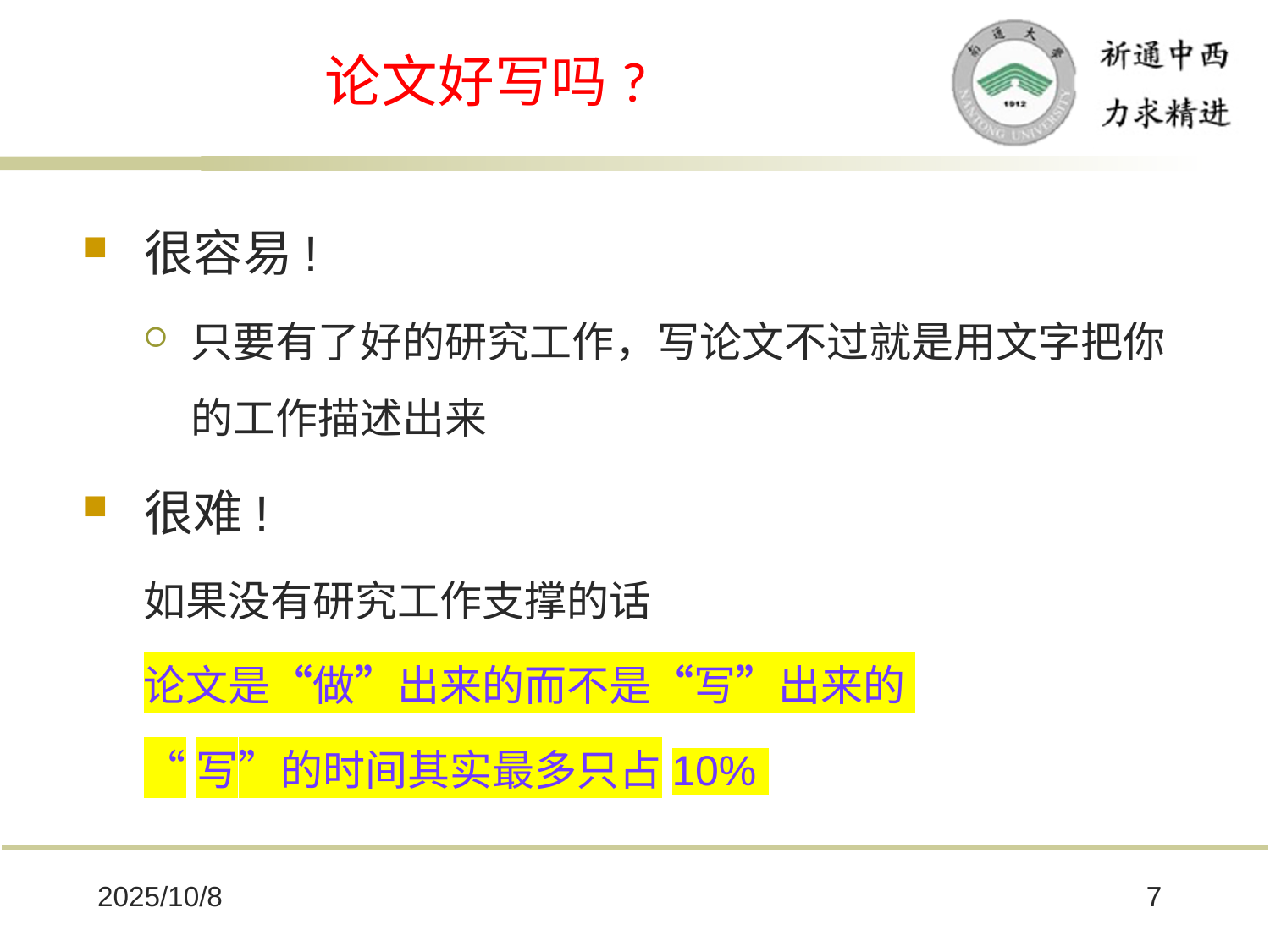

# 论文好写吗?
很容易!
只要有了好的研究工作，写论文不过就是用文字把你的工作描述出来
很难!
如果没有研究工作支撑的话
论文是“做”出来的而不是“写”出来的
“写”的时间其实最多只占10%

2025/10/8
7